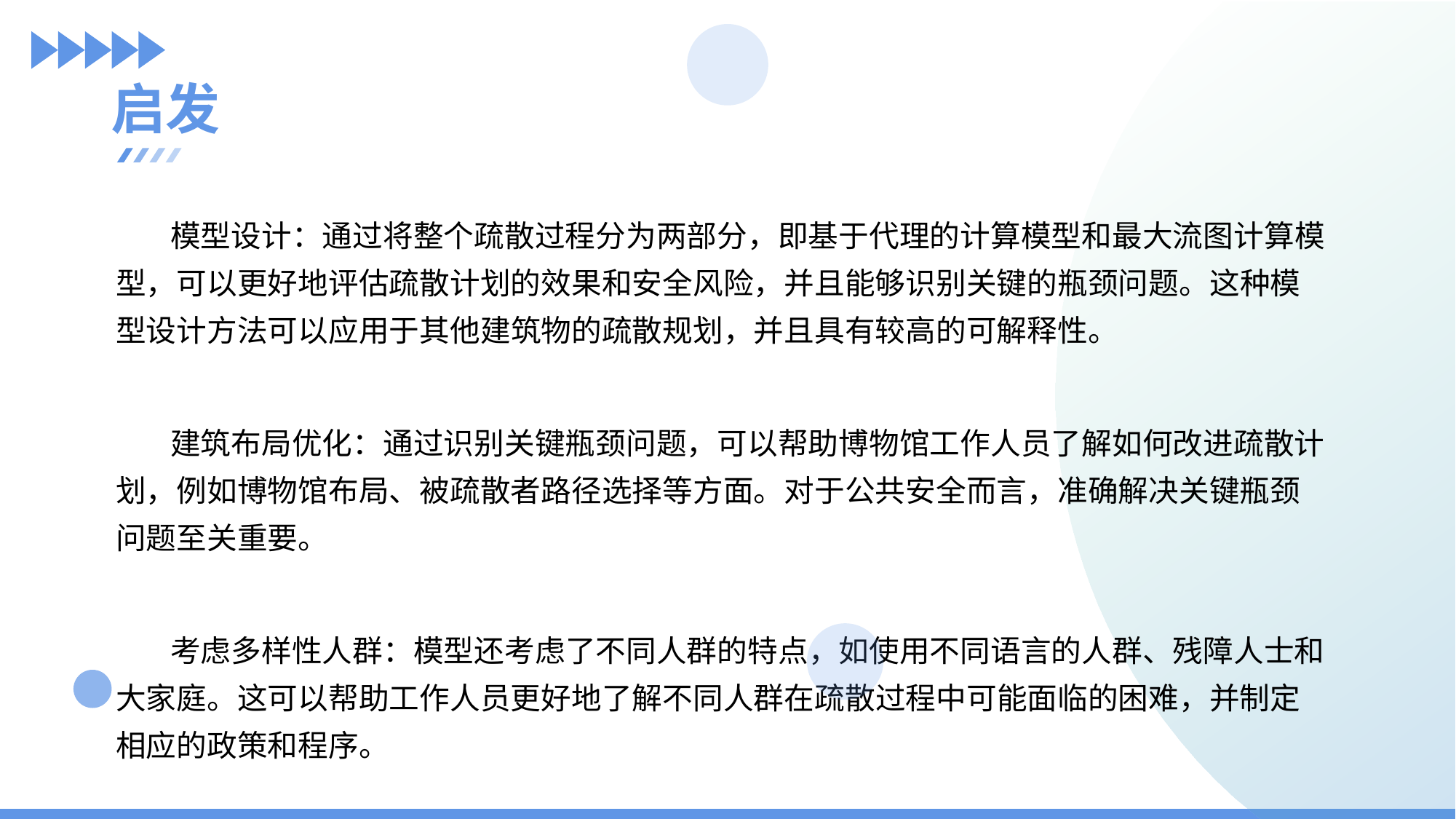

启发

模型设计：通过将整个疏散过程分为两部分，即基于代理的计算模型和最大流图计算模型，可以更好地评估疏散计划的效果和安全风险，并且能够识别关键的瓶颈问题。这种模型设计方法可以应用于其他建筑物的疏散规划，并且具有较高的可解释性。

建筑布局优化：通过识别关键瓶颈问题，可以帮助博物馆工作人员了解如何改进疏散计划，例如博物馆布局、被疏散者路径选择等方面。对于公共安全而言，准确解决关键瓶颈问题至关重要。

考虑多样性人群：模型还考虑了不同人群的特点，如使用不同语言的人群、残障人士和大家庭。这可以帮助工作人员更好地了解不同人群在疏散过程中可能面临的困难，并制定相应的政策和程序。

内容是网络营销中非常关键的一个要素，可以说它是王道。内容需要具有广泛的适用性和易于理解的特点，才能够吸引更多的目标受众。一个好的内容，可以吸引潜在客户，并引导他们转化为忠实的客户。
好的内容需要有深度，观点清晰，并有一定的情感元素，这样能够更好的引发受众的共鸣和兴趣。好的内容还需要有时效性，随着社会进步和人们观念的改变，我们需要不断更新优化内容，与潮流同步，以保持内容的吸引力。
总之，内容是网络营销的基础，缺少好的内容就难以建立起稳定的目标受众基础。因此，我们必须注重不断创新和优化自己的内容，以满足受众需求，不断引领行业发展。
内容是网络营销中非常关键的一个要素，可以说它是王道。内容需要具有广泛的适用性和易于理解的特点，才能够吸引更多的目标受众。一个好的内容，可以吸引潜在客户，并引导他们转化为忠实的客户。
好的内容需要有深度，观点清晰，并有一定的情感元素，这样能够更好的引发受众的共鸣和兴趣。好的内容还需要有时效性，随着社会进步和人们观念的改变，我们需要不断更新优化内容，与潮流同步，以保持内容的吸引力。
总之，内容是网络营销的基础，缺少好的内容就难以建立起稳定的目标受众基础。因此，我们必须注重不断创新和优化自己的内容，以满足受众需求，不断引领行业发展。
内容是网络营销中非常关键的一个要素，可以说它是王道。内容需要具有广泛的适用性和易于理解的特点，才能够吸引更多的目标受众。一个好的内容，可以吸引潜在客户，并引导他们转化为忠实的客户。
好的内容需要有深度，观点清晰，并有一定的情感元素，这样能够更好的引发受众的共鸣和兴趣。好的内容还需要有时效性，随着社会进步和人们观念的改变，我们需要不断更新优化内容，与潮流同步，以保持内容的吸引力。
总之，内容是网络营销的基础，缺少好的内容就难以建立起稳定的目标受众基础。因此，我们必须注重不断创新和优化自己的内容，以满足受众需求，不断引领行业发展。
内容是网络营销中非常关键的一个要素，可以说它是王道。内容需要具有广泛的适用性和易于理解的特点，才能够吸引更多的目标受众。一个好的内容，可以吸引潜在客户，并引导他们转化为忠实的客户。
好的内容需要有深度，观点清晰，并有一定的情感元素，这样能够更好的引发受众的共鸣和兴趣。好的内容还需要有时效性，随着社会进步和人们观念的改变，我们需要不断更新优化内容，与潮流同步，以保持内容的吸引力。
总之，内容是网络营销的基础，缺少好的内容就难以建立起稳定的目标受众基础。因此，我们必须注重不断创新和优化自己的内容，以满足受众需求，不断引领行业发展。